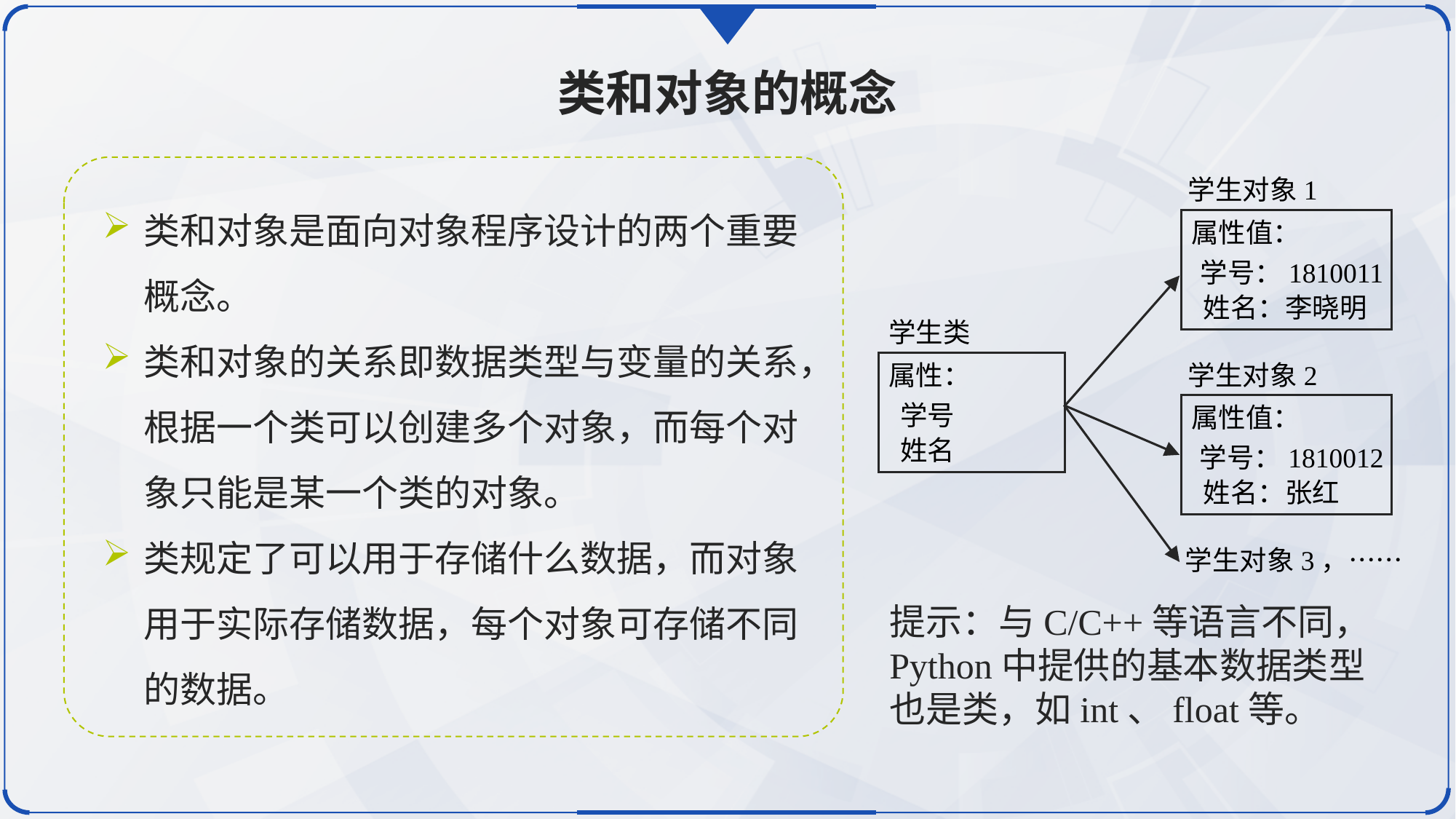

类和对象的概念

类和对象是面向对象程序设计的两个重要概念。
类和对象的关系即数据类型与变量的关系，根据一个类可以创建多个对象，而每个对象只能是某一个类的对象。
类规定了可以用于存储什么数据，而对象用于实际存储数据，每个对象可存储不同的数据。
学生对象1
属性值：

学号：1810011
姓名：李晓明

学生类
属性：

学号
姓名
学生对象2
属性值：

学号：1810012
姓名：张红

学生对象3，……
提示：与C/C++等语言不同，Python中提供的基本数据类型也是类，如int、float等。